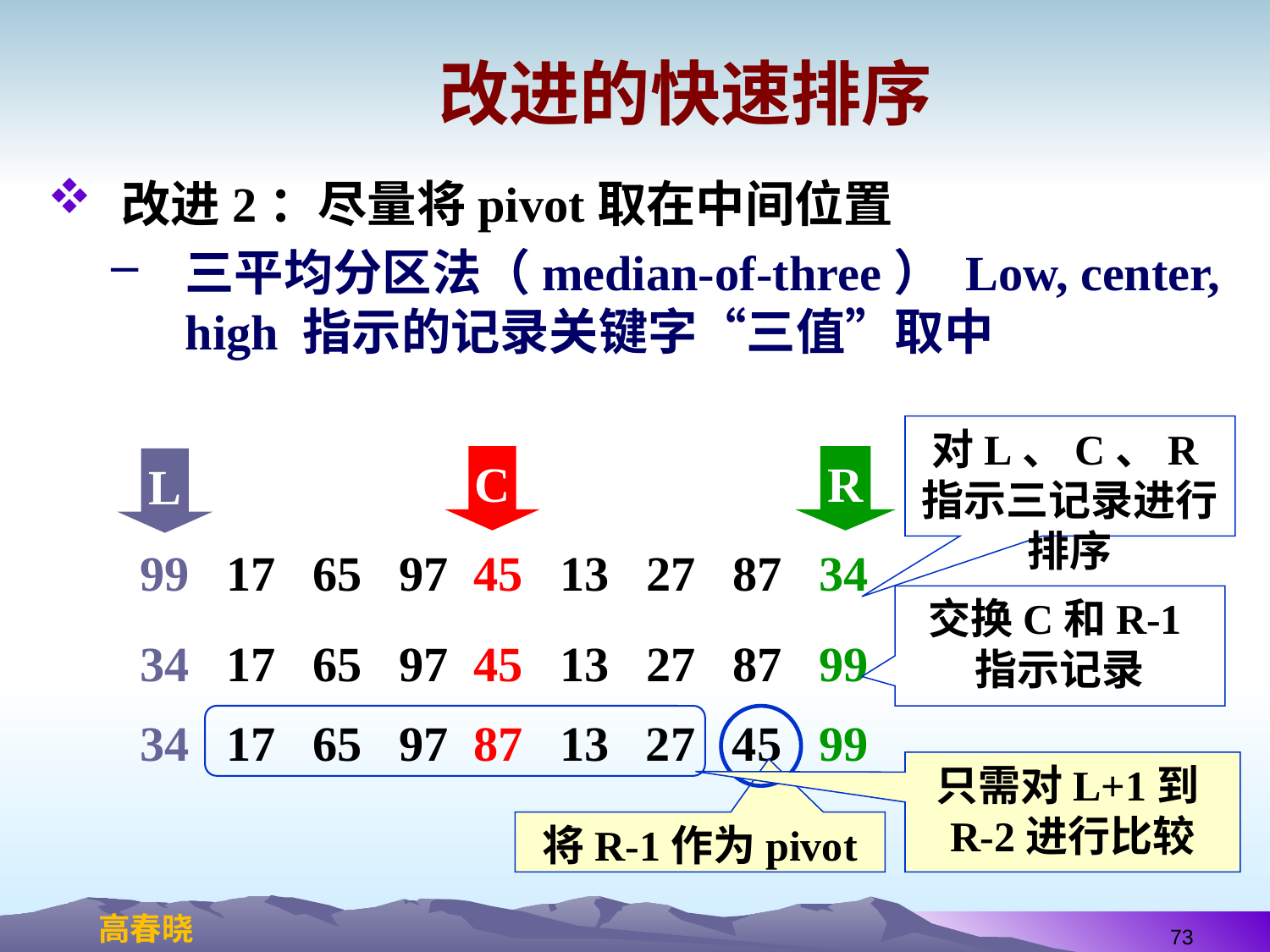

# 改进的快速排序
改进2：尽量将pivot取在中间位置
三平均分区法（median-of-three） Low, center, high 指示的记录关键字“三值”取中
对L、C、R指示三记录进行排序
C
R
L
 99   17   65   97  45   13   27   87   34
交换C和R-1指示记录
 34   17   65   97  45   13   27   87   99
 34   17   65   97  87   13   27   45   99

将R-1作为pivot
只需对L+1到R-2进行比较
73